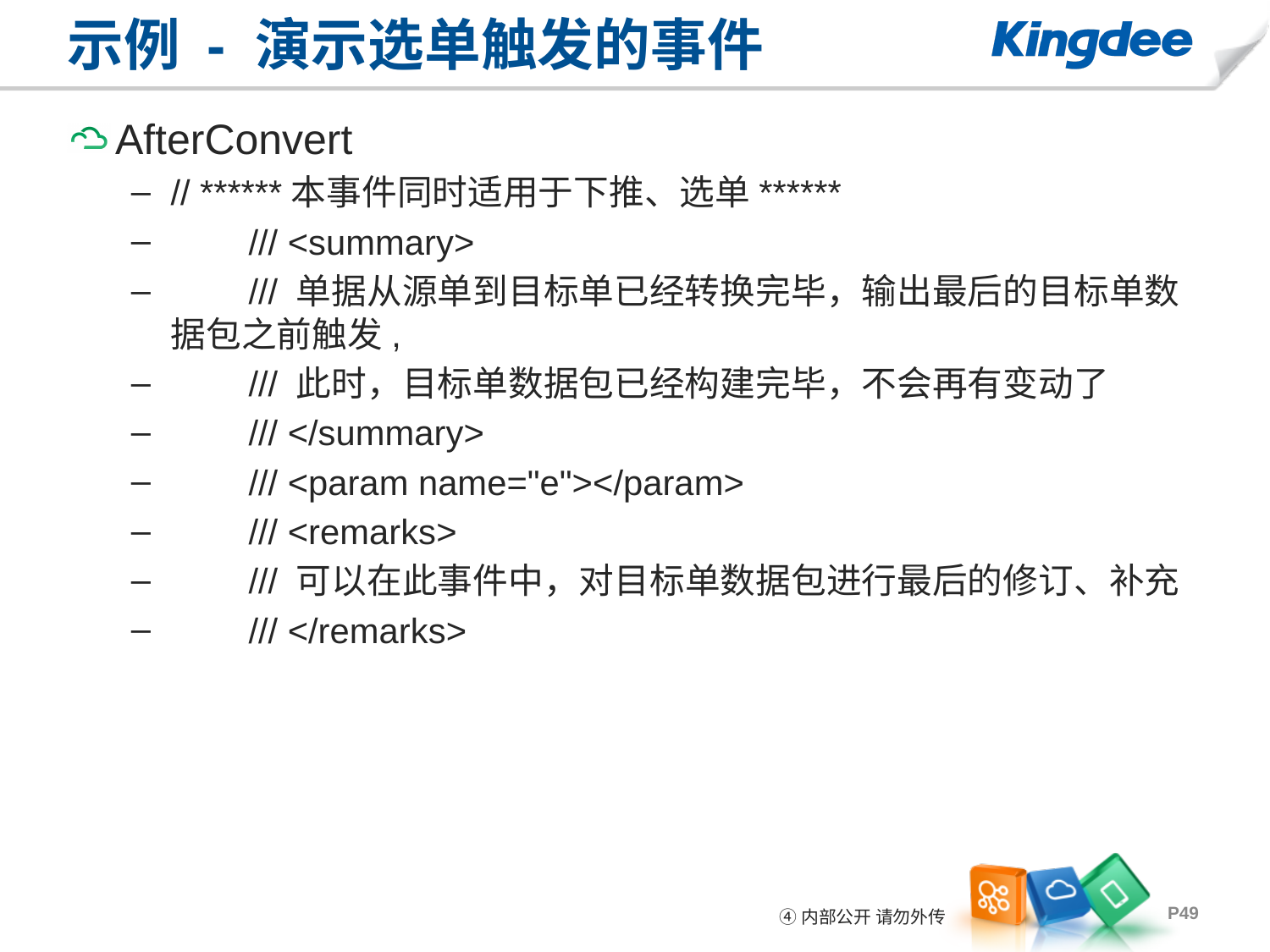

# 示例 - 演示选单触发的事件
AfterConvert
// ******本事件同时适用于下推、选单******
        /// <summary>
        /// 单据从源单到目标单已经转换完毕，输出最后的目标单数据包之前触发,
        /// 此时，目标单数据包已经构建完毕，不会再有变动了
        /// </summary>
        /// <param name="e"></param>
        /// <remarks>
        /// 可以在此事件中，对目标单数据包进行最后的修订、补充
        /// </remarks>